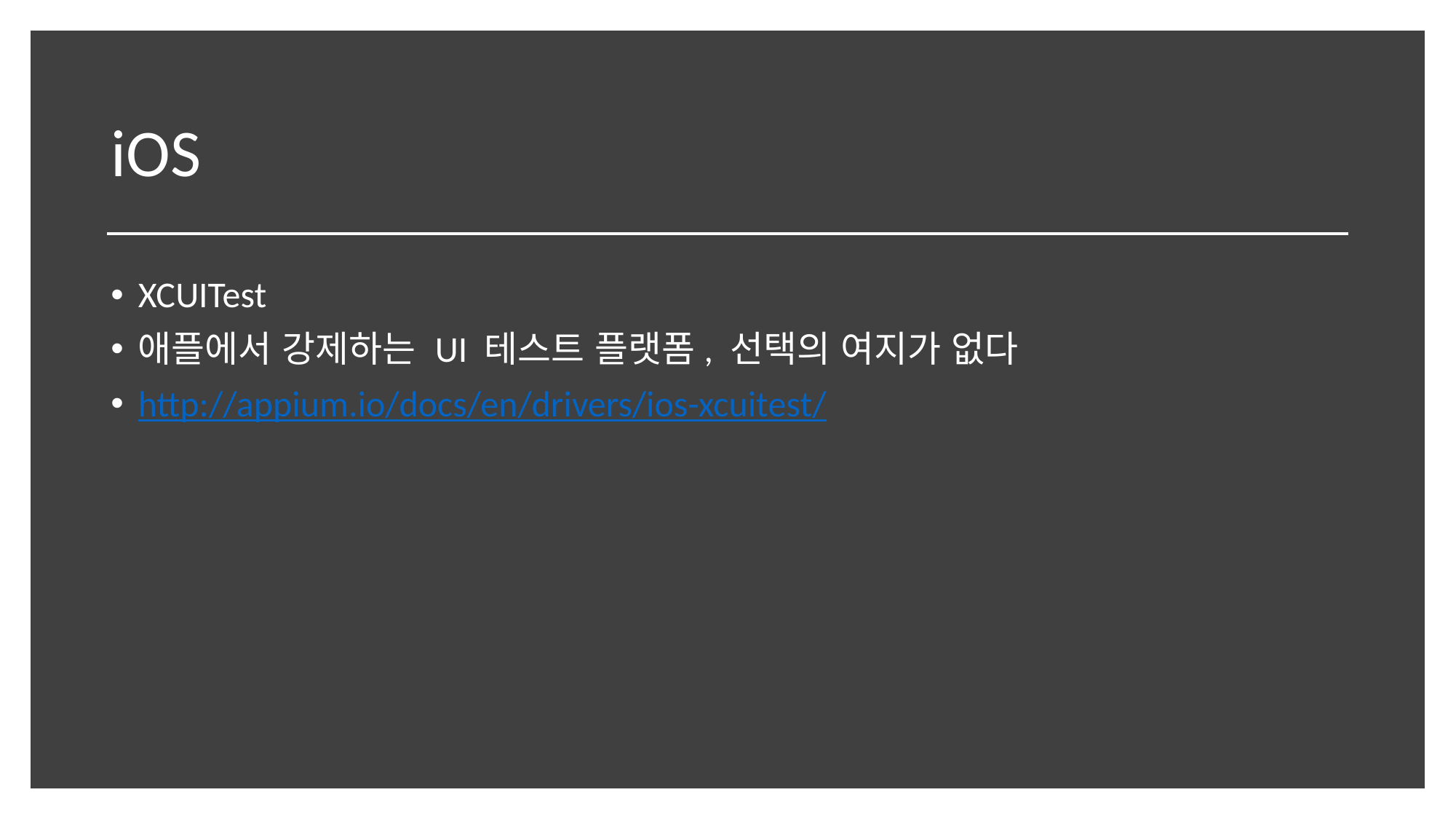

# iOS
XCUITest
애플에서 강제하는 UI 테스트 플랫폼, 선택의 여지가 없다
http://appium.io/docs/en/drivers/ios-xcuitest/